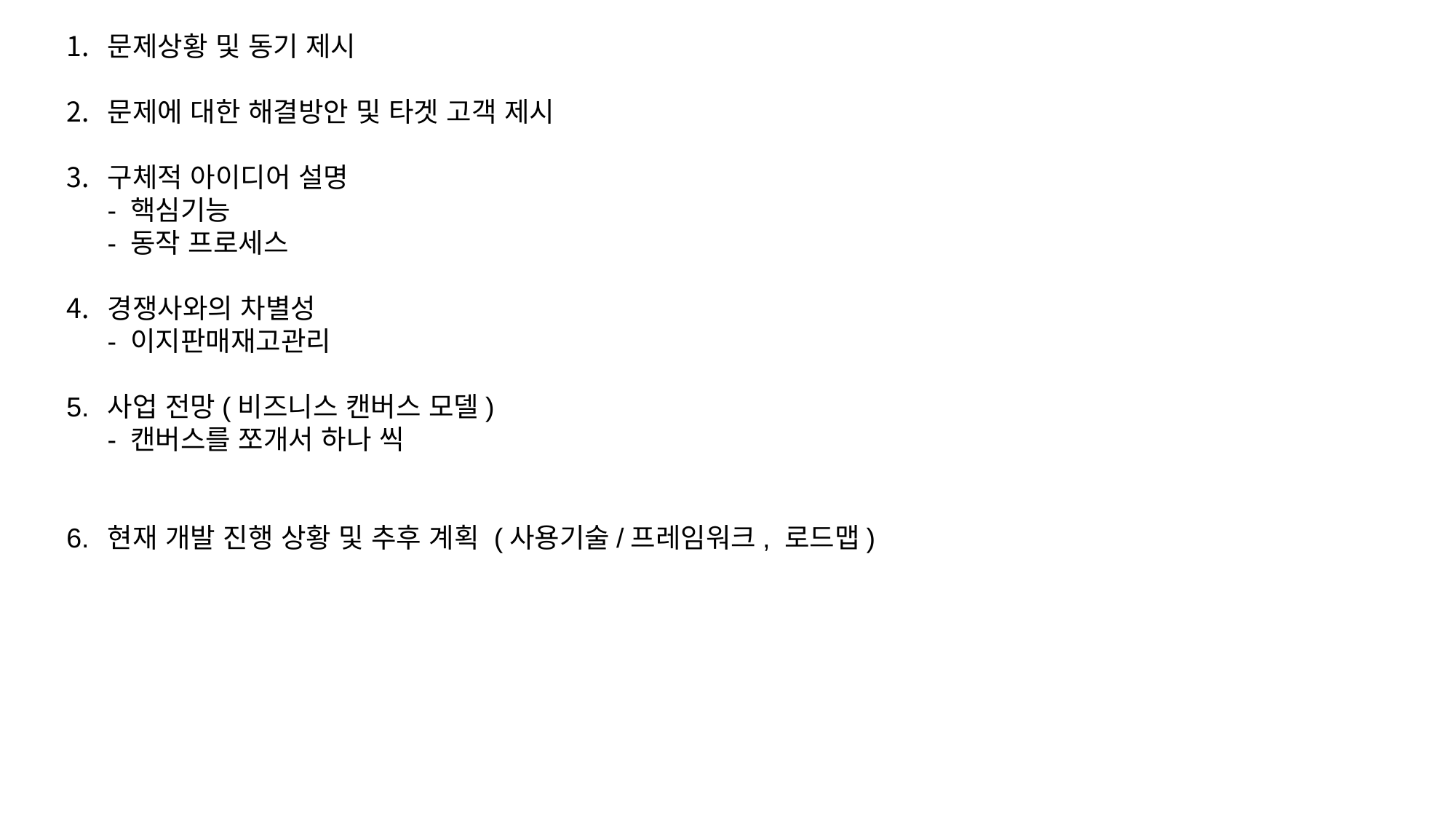

문제상황 및 동기 제시
문제에 대한 해결방안 및 타겟 고객 제시
구체적 아이디어 설명
- 핵심기능
- 동작 프로세스

경쟁사와의 차별성
- 이지판매재고관리
사업 전망(비즈니스 캔버스 모델)
- 캔버스를 쪼개서 하나 씩
현재 개발 진행 상황 및 추후 계획 (사용기술/프레임워크, 로드맵)